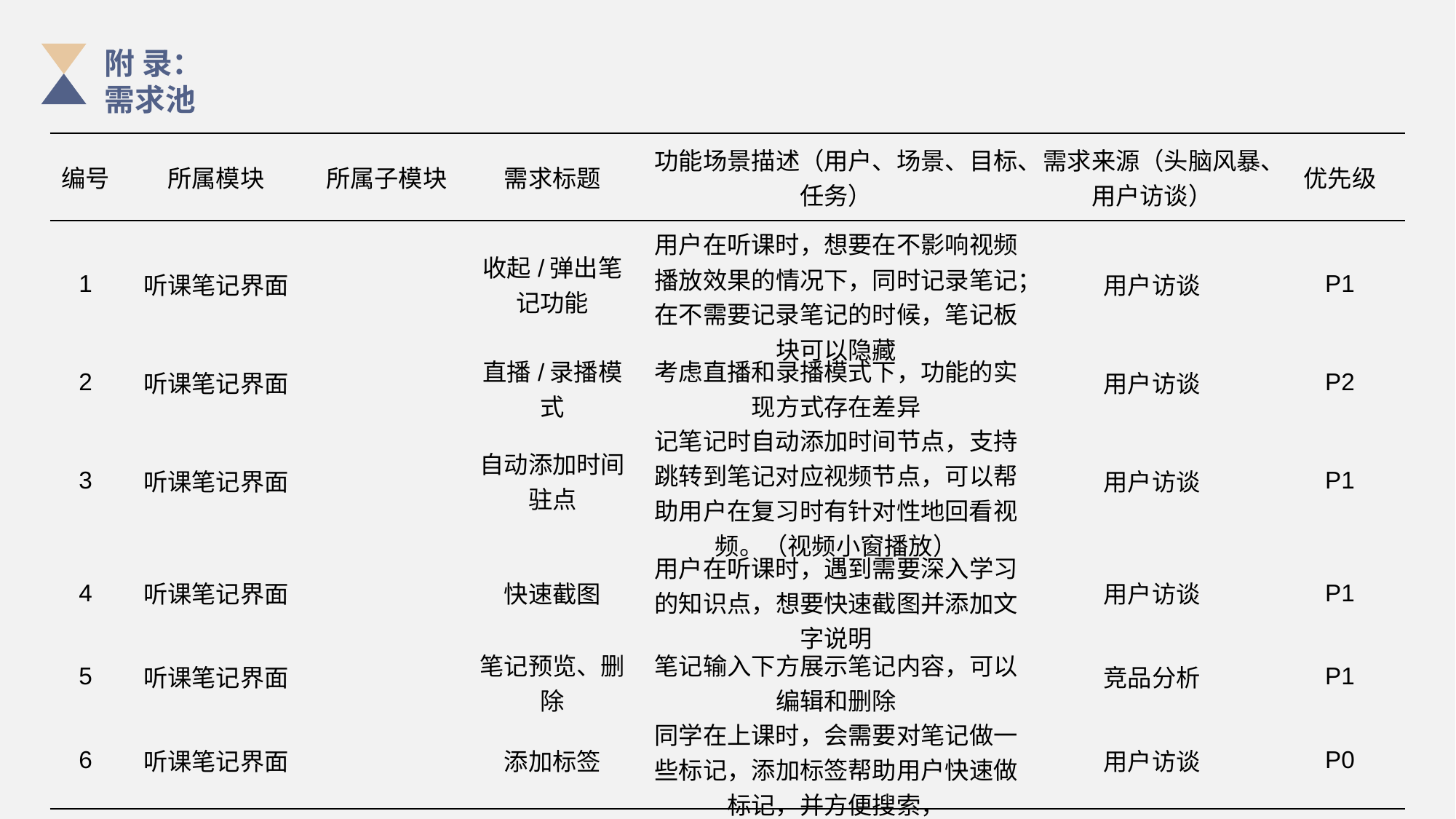

附 录：
需求池

| 编号 | 所属模块 | 所属子模块 | 需求标题 | 功能场景描述（用户、场景、目标、任务） | 需求来源（头脑风暴、用户访谈） | 优先级 |
| --- | --- | --- | --- | --- | --- | --- |
| 1 | 听课笔记界面 |  | 收起/弹出笔记功能 | 用户在听课时，想要在不影响视频播放效果的情况下，同时记录笔记；在不需要记录笔记的时候，笔记板块可以隐藏 | 用户访谈 | P1 |
| 2 | 听课笔记界面 |  | 直播/录播模式 | 考虑直播和录播模式下，功能的实现方式存在差异 | 用户访谈 | P2 |
| 3 | 听课笔记界面 |  | 自动添加时间驻点 | 记笔记时自动添加时间节点，支持跳转到笔记对应视频节点，可以帮助用户在复习时有针对性地回看视频。（视频小窗播放） | 用户访谈 | P1 |
| 4 | 听课笔记界面 |  | 快速截图 | 用户在听课时，遇到需要深入学习的知识点，想要快速截图并添加文字说明 | 用户访谈 | P1 |
| 5 | 听课笔记界面 |  | 笔记预览、删除 | 笔记输入下方展示笔记内容，可以编辑和删除 | 竞品分析 | P1 |
| 6 | 听课笔记界面 |  | 添加标签 | 同学在上课时，会需要对笔记做一些标记，添加标签帮助用户快速做标记，并方便搜索， | 用户访谈 | P0 |